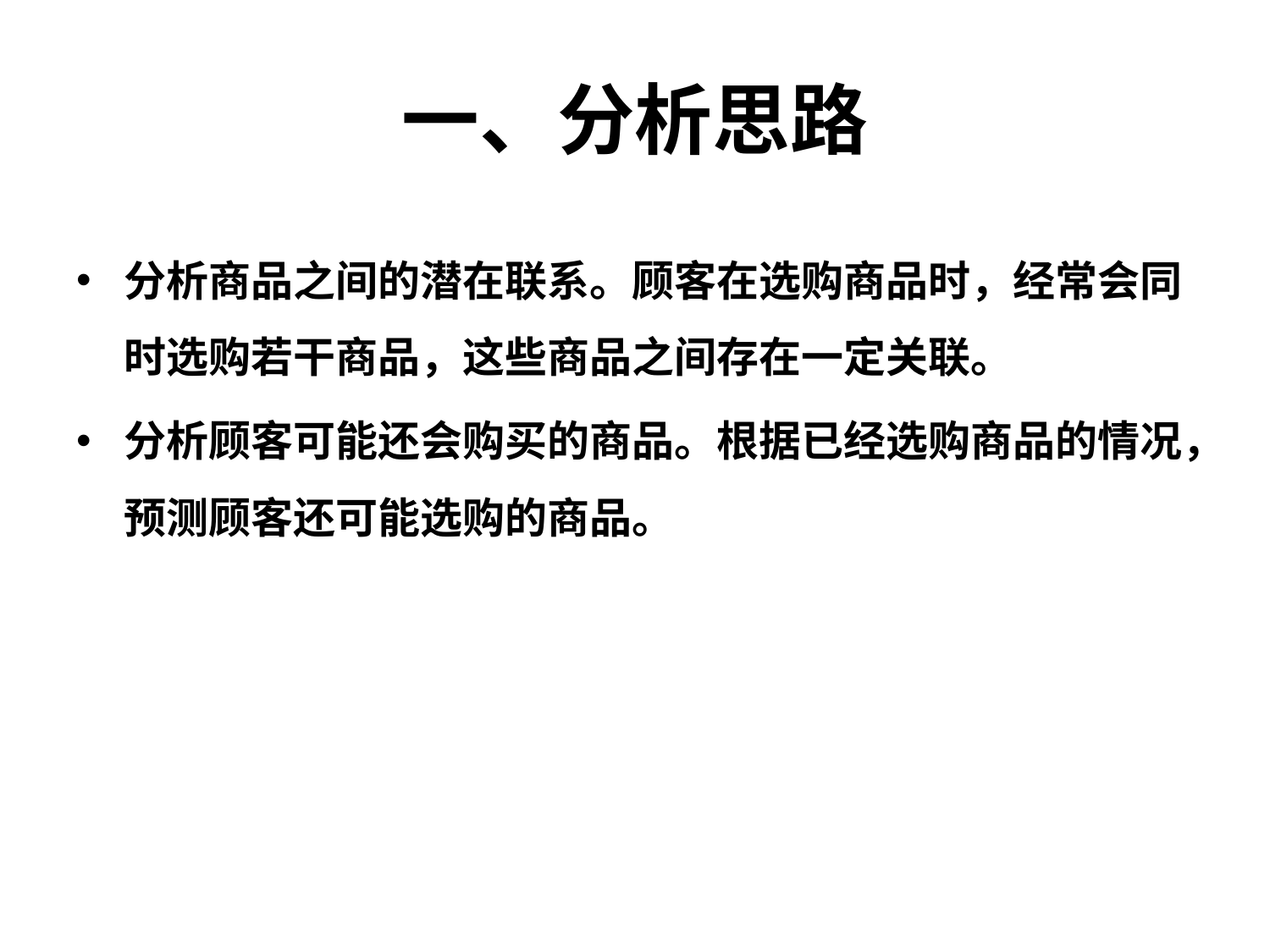

# 一、分析思路
分析商品之间的潜在联系。顾客在选购商品时，经常会同时选购若干商品，这些商品之间存在一定关联。
分析顾客可能还会购买的商品。根据已经选购商品的情况，预测顾客还可能选购的商品。